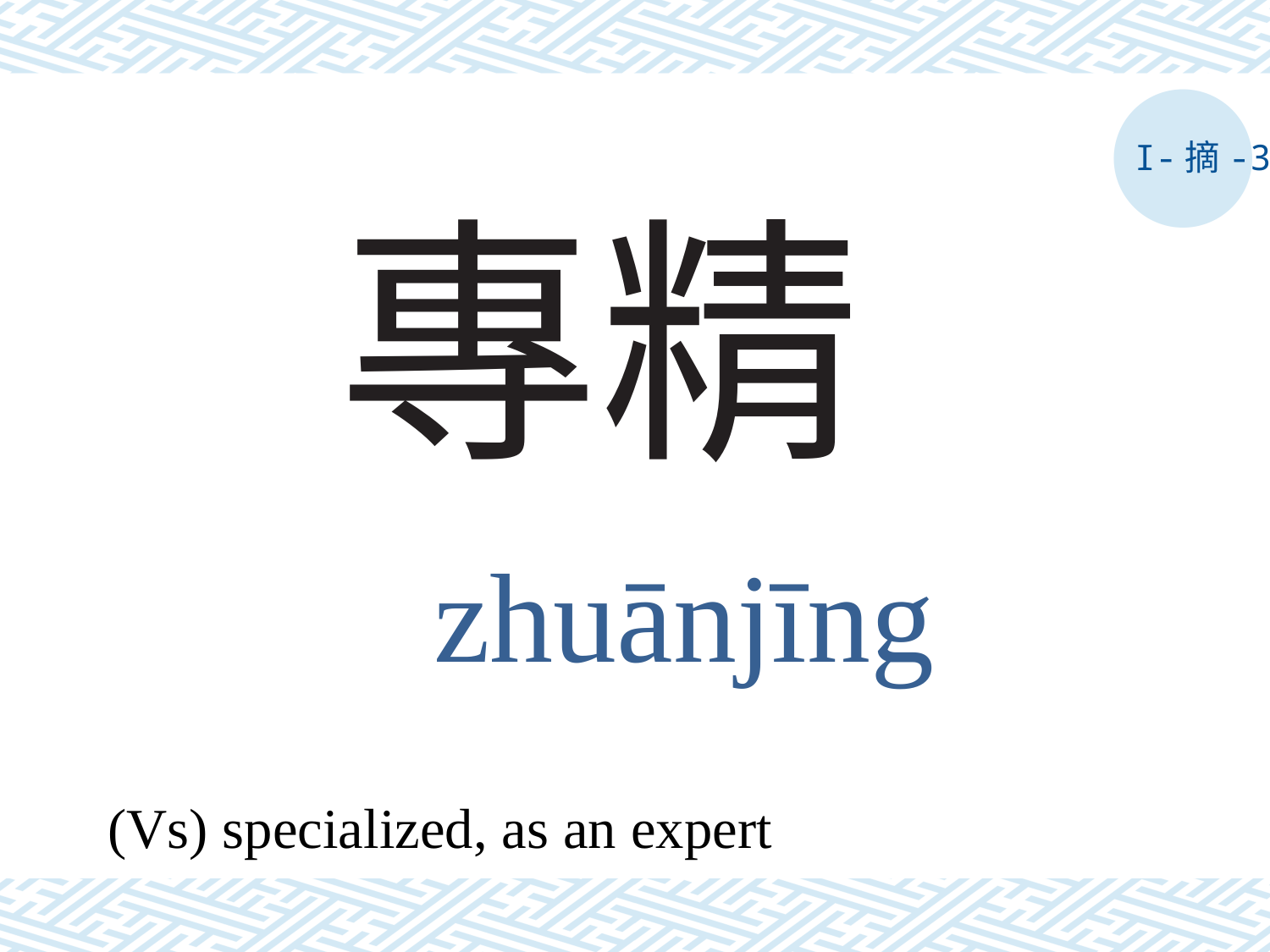

I-摘-3

# 專精
zhuānjīng
(Vs) specialized, as an expert